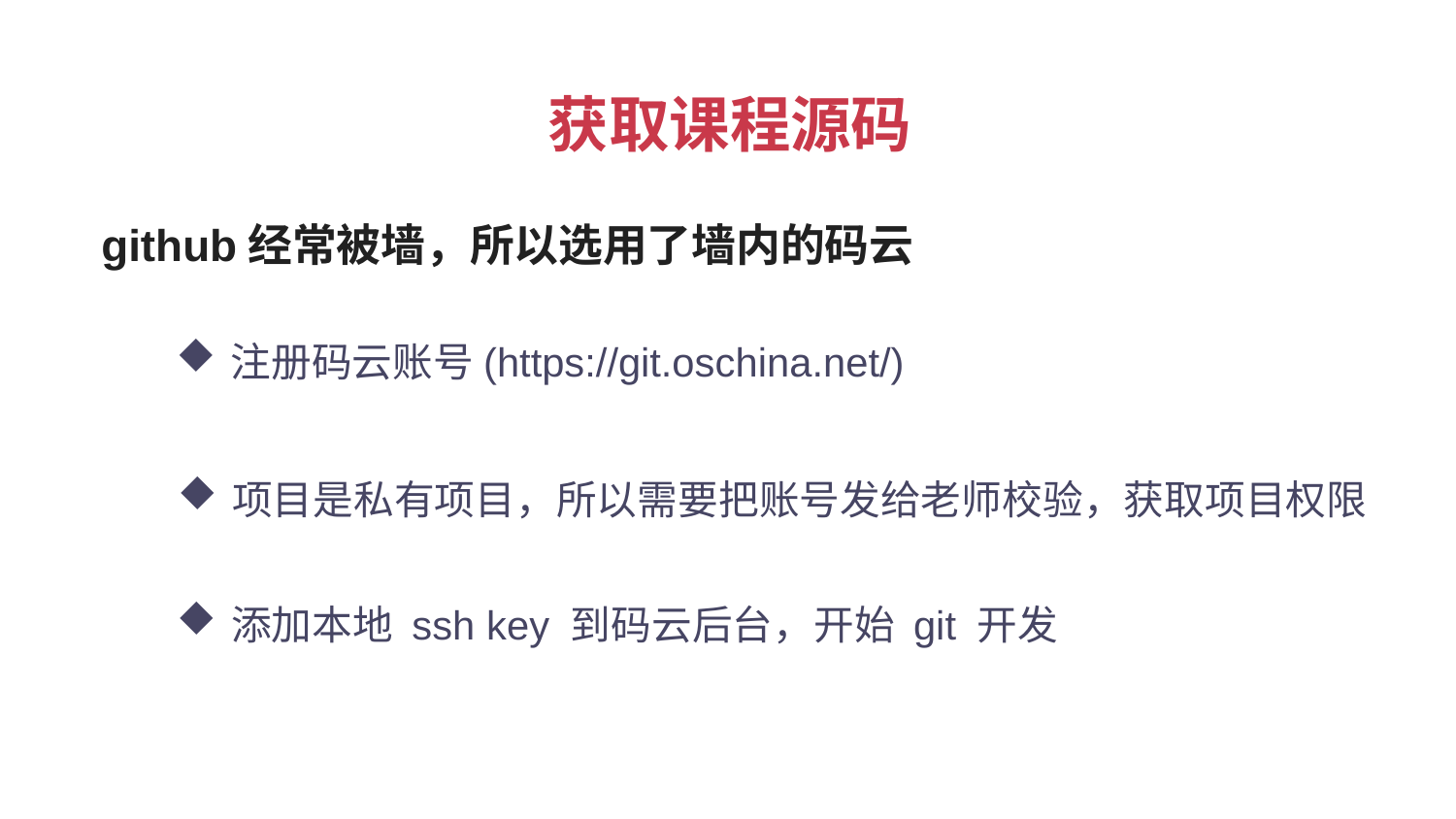

获取课程源码
 github经常被墙，所以选用了墙内的码云
注册码云账号(https://git.oschina.net/)
项目是私有项目，所以需要把账号发给老师校验，获取项目权限
添加本地 ssh key 到码云后台，开始 git 开发